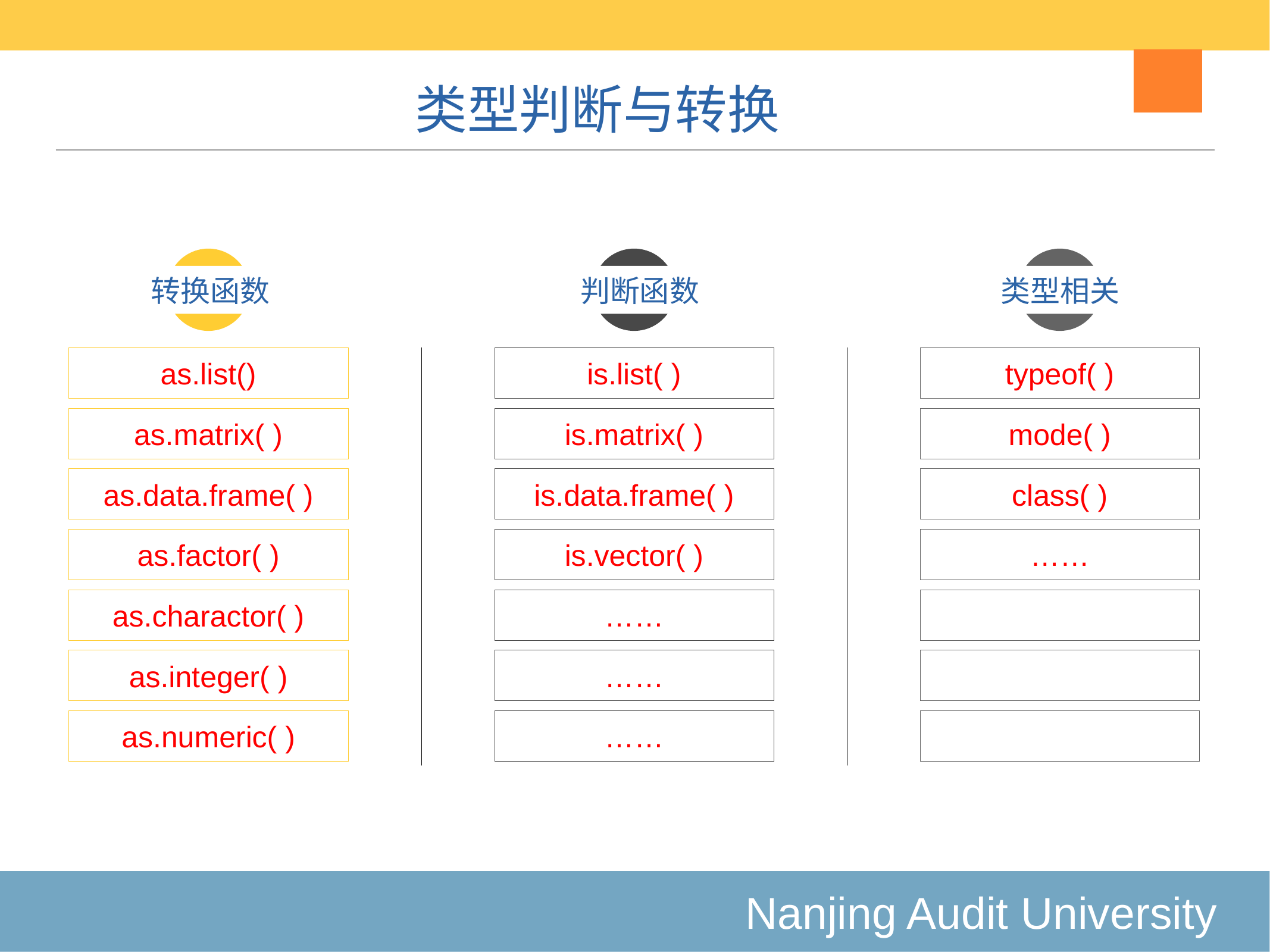

# 类型判断与转换

转换函数
as.list()
as.matrix( )
as.data.frame( )
as.factor( )
as.charactor( )
as.integer( )
as.numeric( )

判断函数
is.list( )
is.matrix( )
is.data.frame( )
is.vector( )
……
……
……

类型相关
typeof( )
mode( )
class( )
……